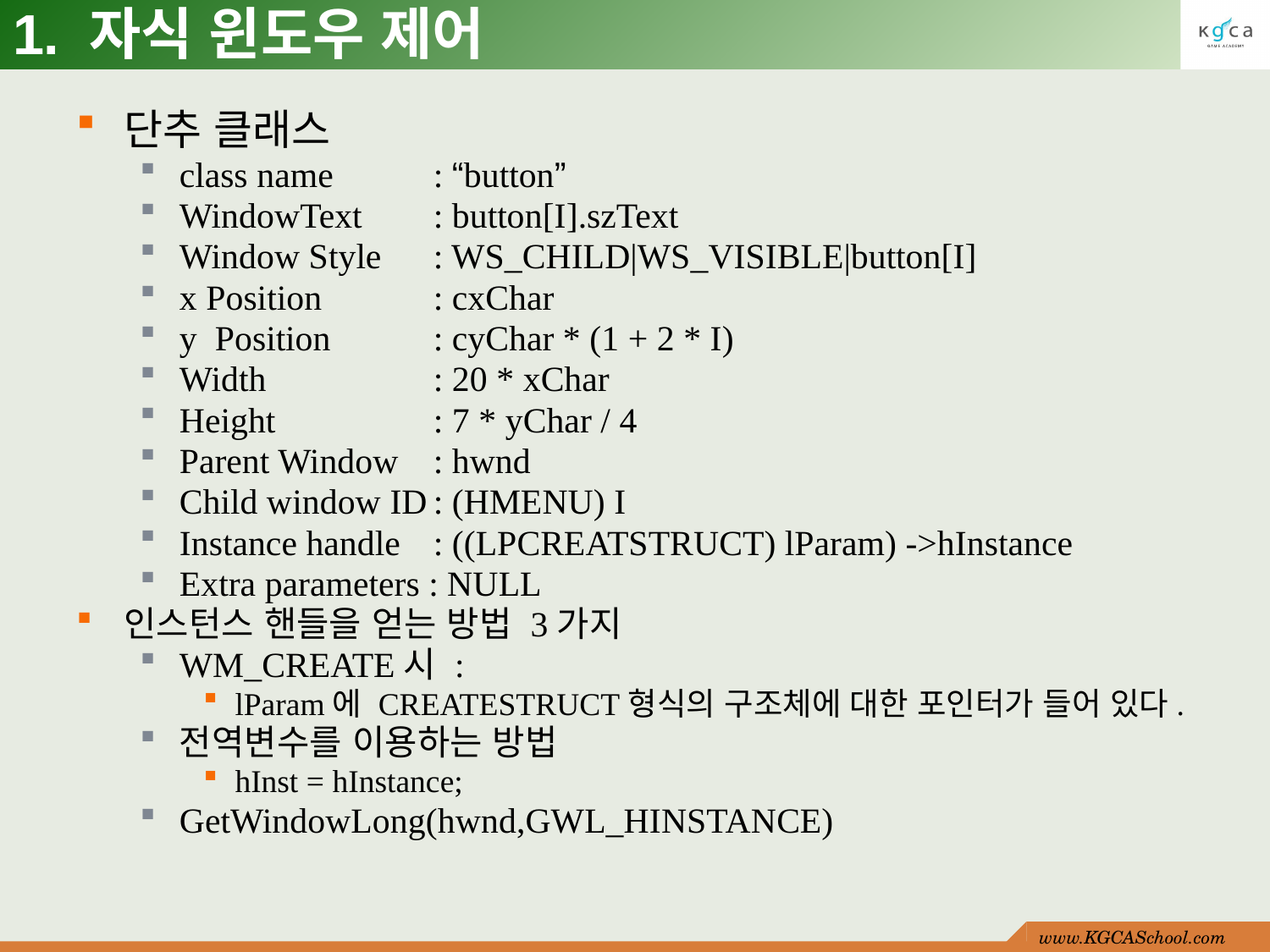

# 1. 자식 윈도우 제어
단추 클래스
class name 	: “button”
WindowText 	: button[I].szText
Window Style	: WS_CHILD|WS_VISIBLE|button[I]
x Position	: cxChar
y  Position	: cyChar * (1 + 2 * I)
Width		: 20 * xChar
Height		: 7 * yChar / 4
Parent Window	: hwnd
Child window ID	: (HMENU) I
Instance handle 	: ((LPCREATSTRUCT) lParam) ->hInstance
Extra parameters : NULL
인스턴스 핸들을 얻는 방법 3가지
WM_CREATE시 :
lParam에 CREATESTRUCT형식의 구조체에 대한 포인터가 들어 있다.
전역변수를 이용하는 방법
hInst = hInstance;
GetWindowLong(hwnd,GWL_HINSTANCE)